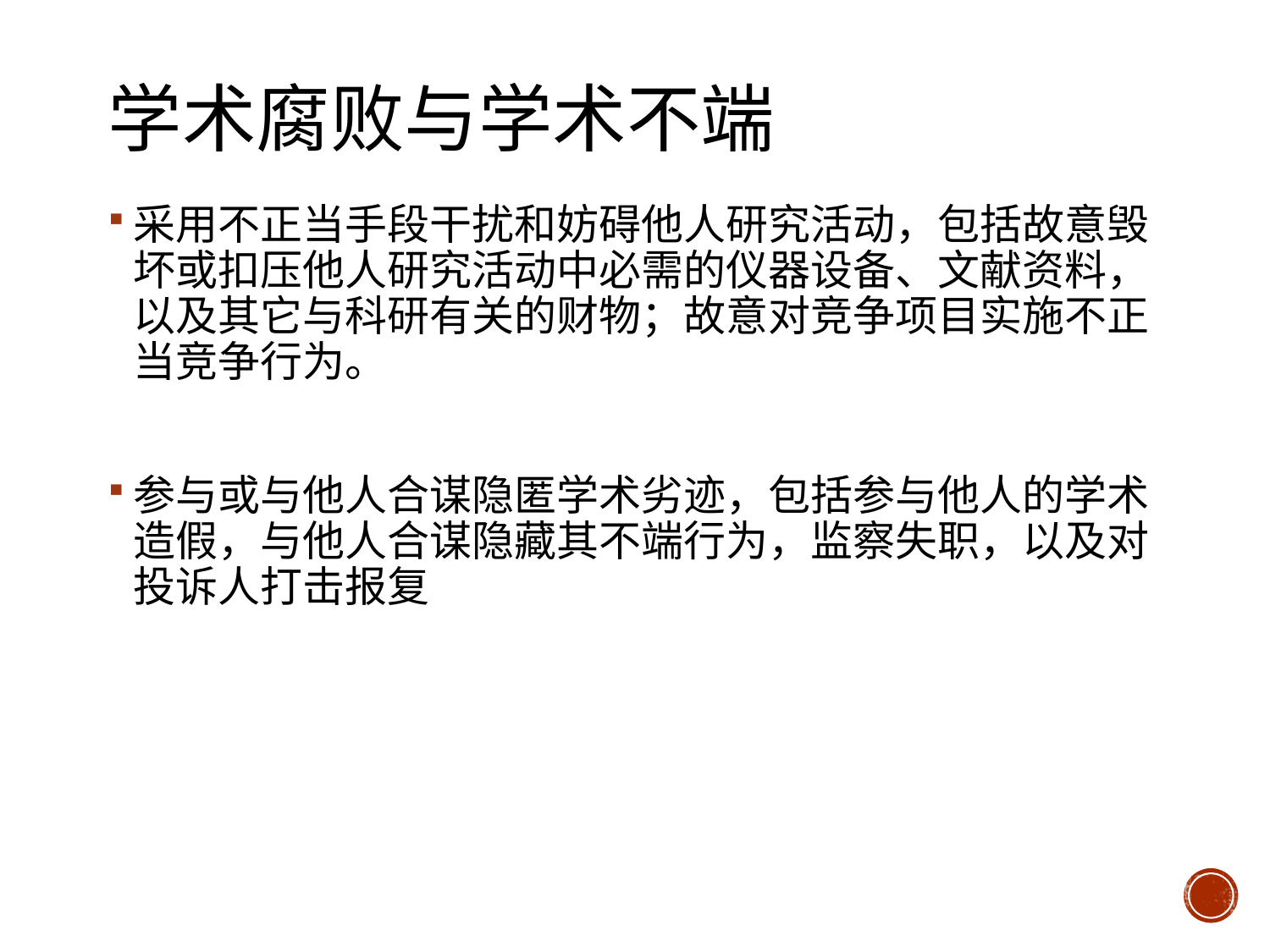

# 学术腐败与学术不端
采用不正当手段干扰和妨碍他人研究活动，包括故意毁坏或扣压他人研究活动中必需的仪器设备、文献资料，以及其它与科研有关的财物；故意对竞争项目实施不正当竞争行为。

参与或与他人合谋隐匿学术劣迹，包括参与他人的学术造假，与他人合谋隐藏其不端行为，监察失职，以及对投诉人打击报复